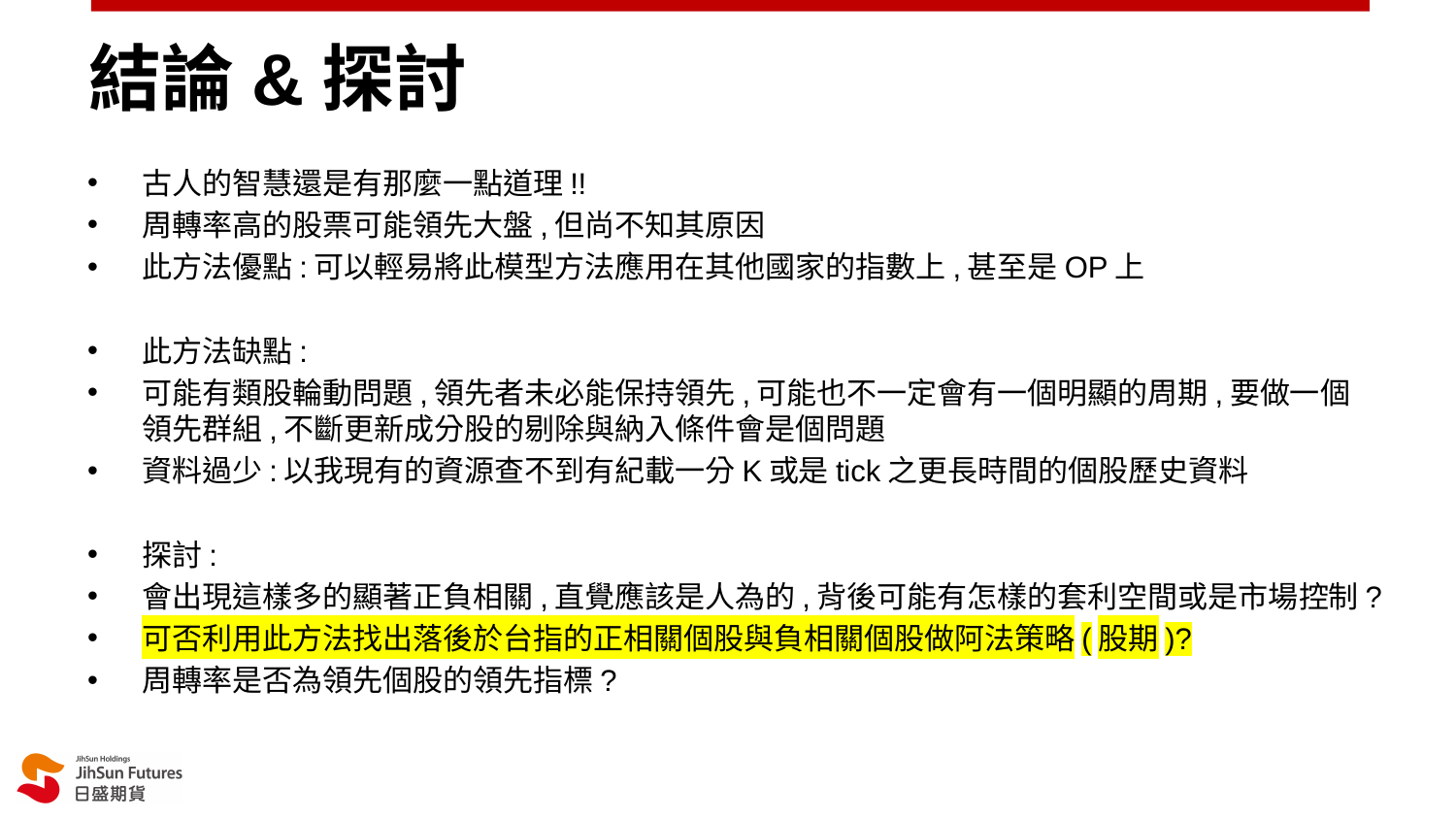

# 結論&探討
古人的智慧還是有那麼一點道理!!
周轉率高的股票可能領先大盤,但尚不知其原因
此方法優點:可以輕易將此模型方法應用在其他國家的指數上,甚至是OP上

此方法缺點:
可能有類股輪動問題,領先者未必能保持領先,可能也不一定會有一個明顯的周期,要做一個領先群組,不斷更新成分股的剔除與納入條件會是個問題
資料過少:以我現有的資源查不到有紀載一分K或是tick之更長時間的個股歷史資料

探討:
會出現這樣多的顯著正負相關,直覺應該是人為的,背後可能有怎樣的套利空間或是市場控制?
可否利用此方法找出落後於台指的正相關個股與負相關個股做阿法策略(股期)?
周轉率是否為領先個股的領先指標?